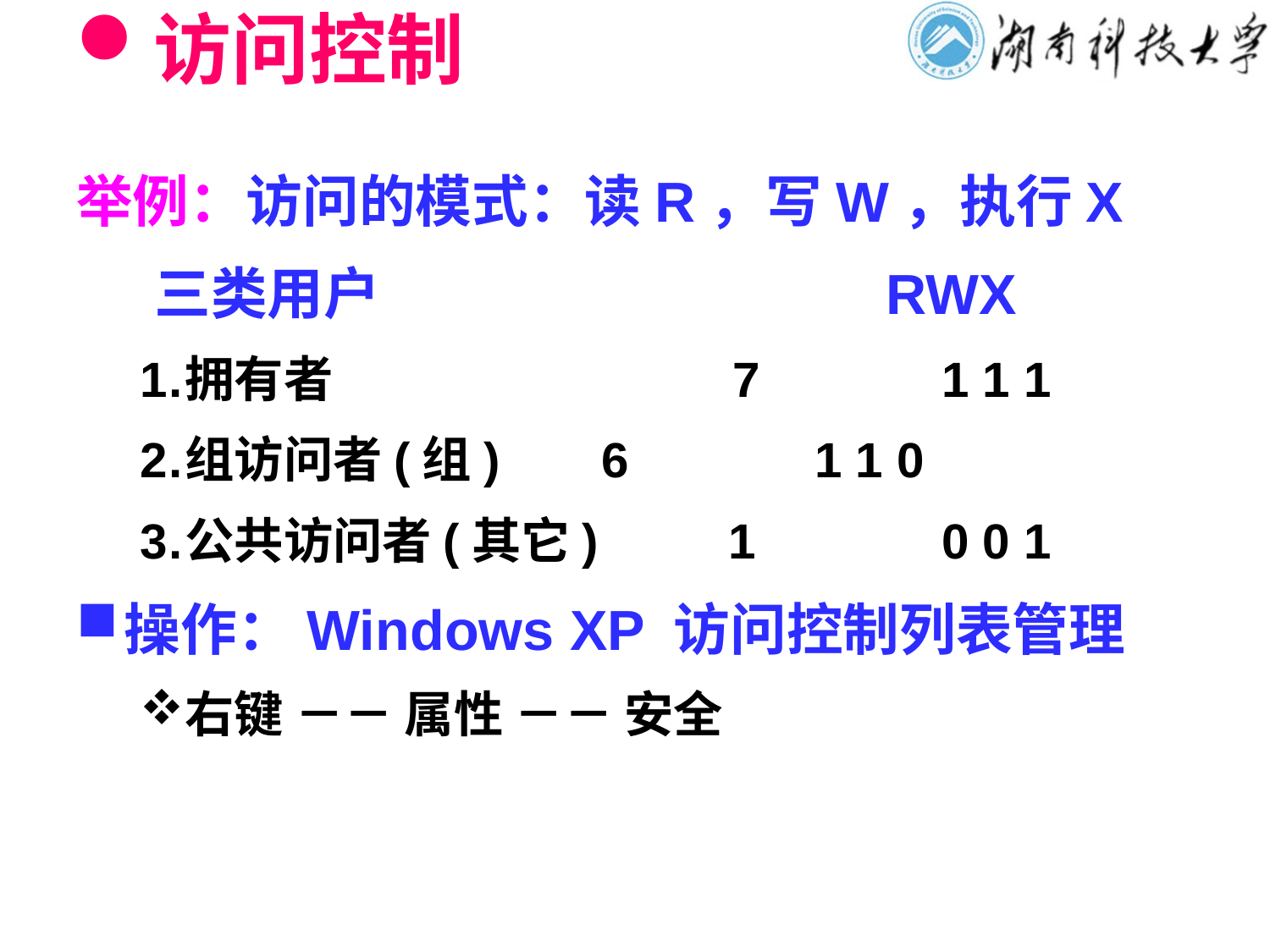

# 访问控制
举例：访问的模式：读R，写W，执行X
     三类用户				RWX
拥有者			   7		1 1 1
组访问者(组)	   6		1 1 0
公共访问者(其它)	   1		0 0 1
操作：Windows XP 访问控制列表管理
右键 －－ 属性 －－ 安全